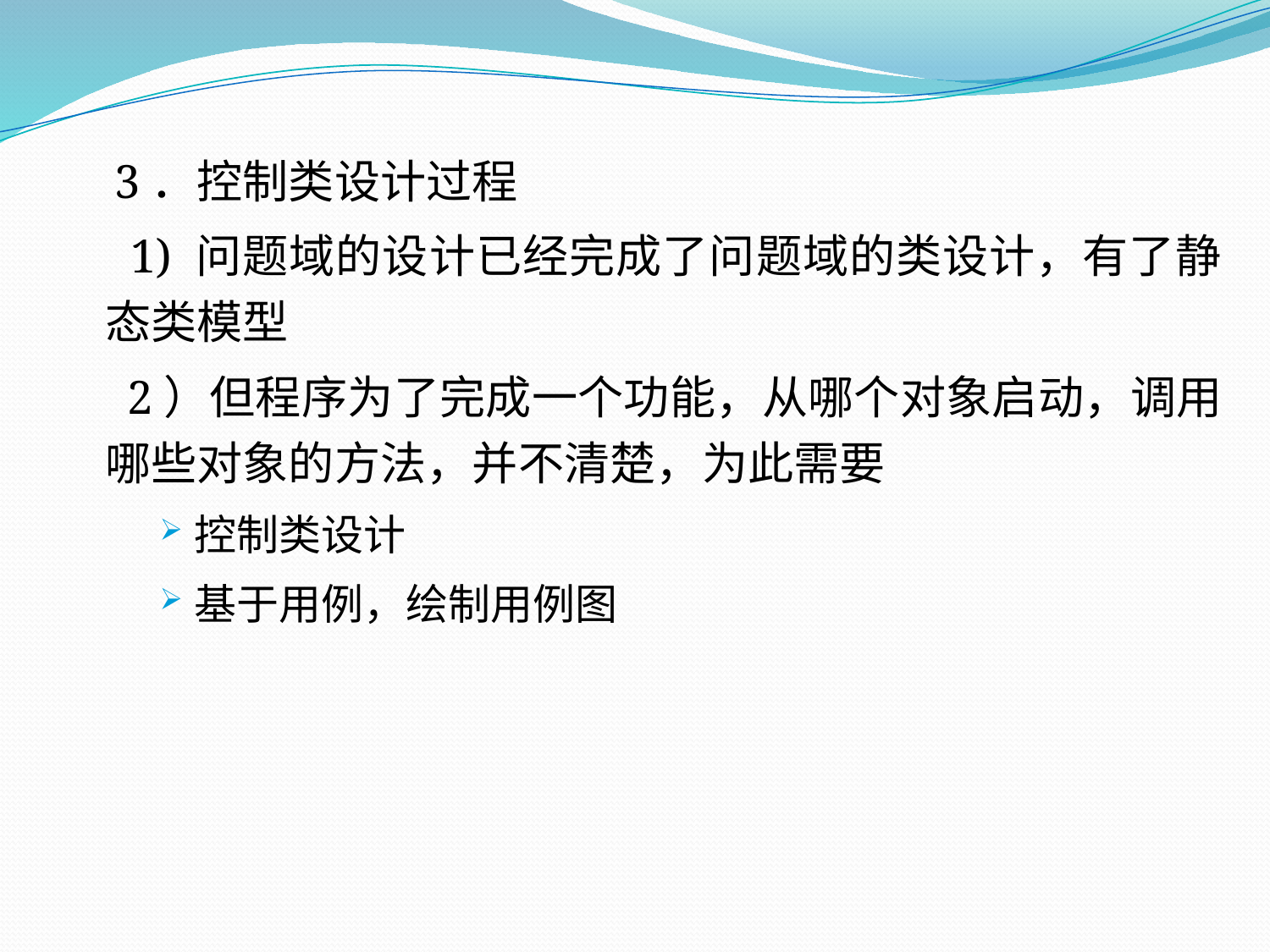

3．控制类设计过程
     1) 问题域的设计已经完成了问题域的类设计，有了静态类模型
     2）但程序为了完成一个功能，从哪个对象启动，调用哪些对象的方法，并不清楚，为此需要
控制类设计
基于用例，绘制用例图